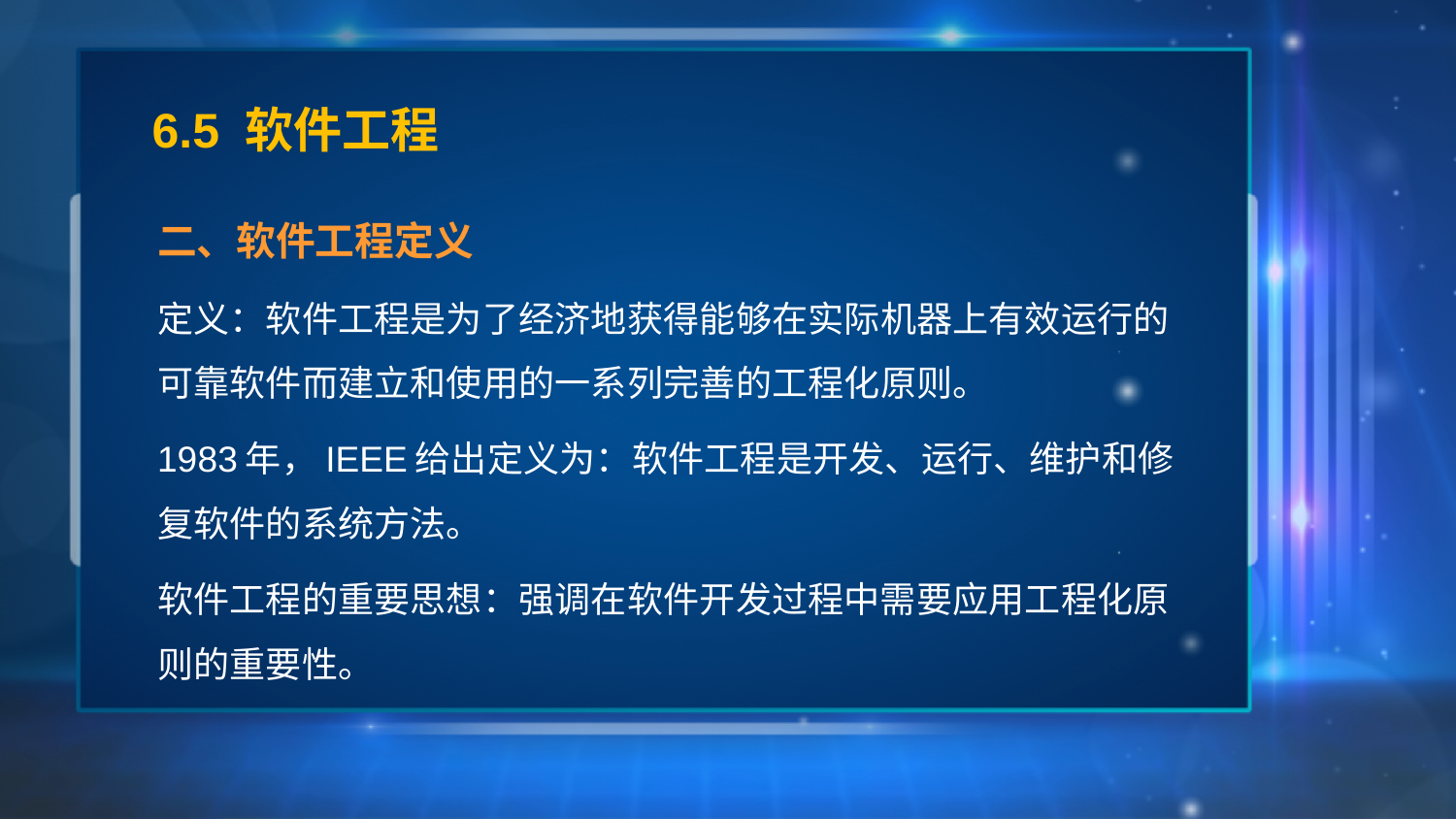

# 6.5 软件工程
二、软件工程定义
定义：软件工程是为了经济地获得能够在实际机器上有效运行的可靠软件而建立和使用的一系列完善的工程化原则。
1983年，IEEE给出定义为：软件工程是开发、运行、维护和修复软件的系统方法。
软件工程的重要思想：强调在软件开发过程中需要应用工程化原则的重要性。